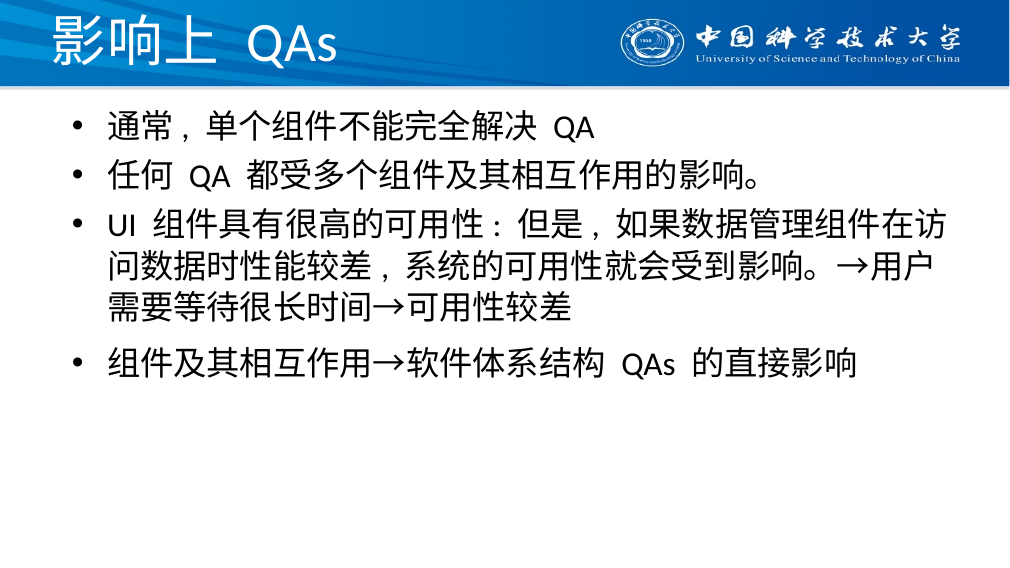

# 影响上 QAs
通常, 单个组件不能完全解决 QA
任何 QA 都受多个组件及其相互作用的影响。
UI 组件具有很高的可用性: 但是, 如果数据管理组件在访问数据时性能较差, 系统的可用性就会受到影响。→用户需要等待很长时间→可用性较差
组件及其相互作用→软件体系结构 QAs 的直接影响